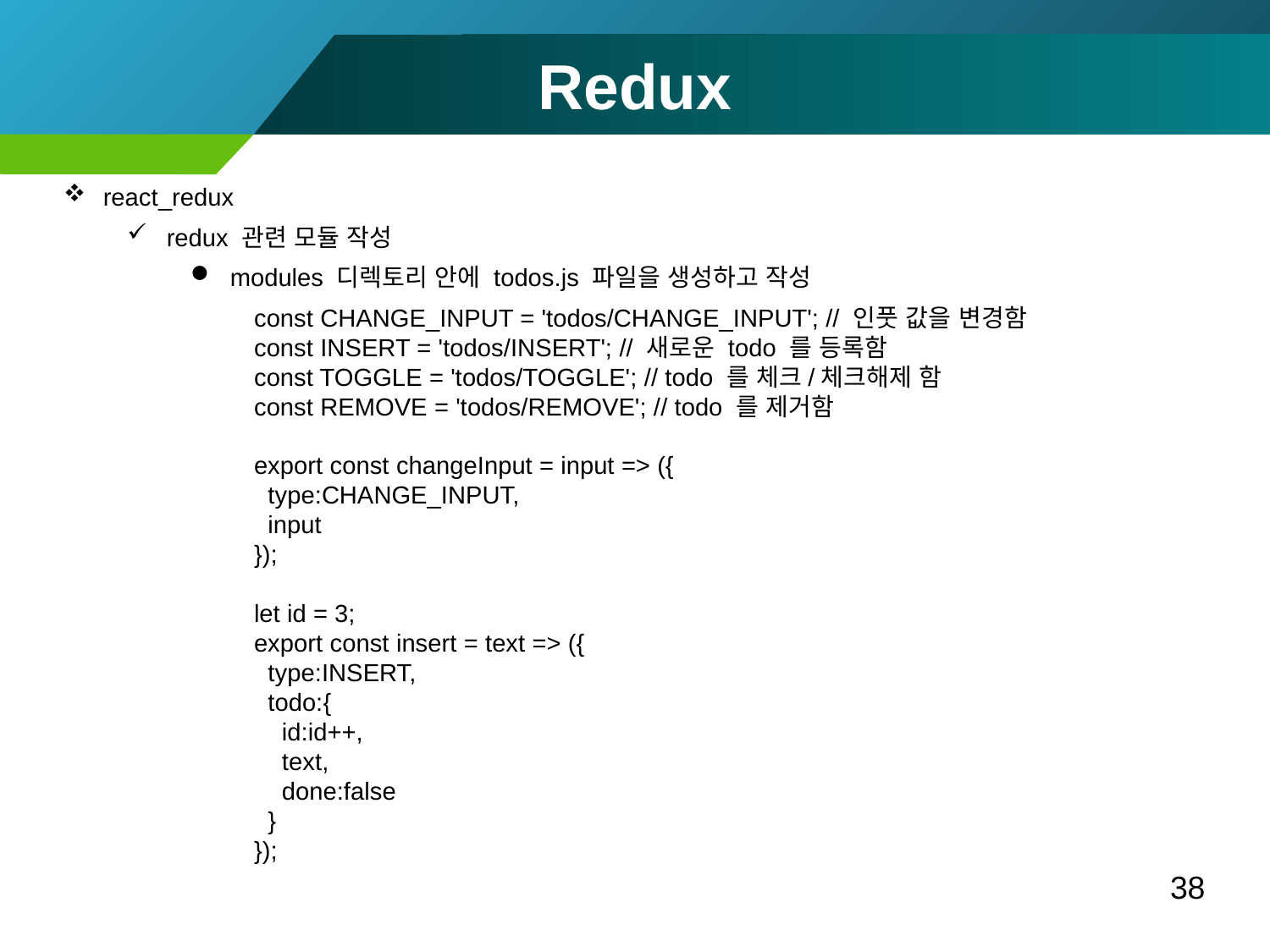

Redux
react_redux
redux 관련 모듈 작성
modules 디렉토리 안에 todos.js 파일을 생성하고 작성
const CHANGE_INPUT = 'todos/CHANGE_INPUT'; // 인풋 값을 변경함
const INSERT = 'todos/INSERT'; // 새로운 todo 를 등록함
const TOGGLE = 'todos/TOGGLE'; // todo 를 체크/체크해제 함
const REMOVE = 'todos/REMOVE'; // todo 를 제거함

export const changeInput = input => ({
  type:CHANGE_INPUT,
  input
});

let id = 3;
export const insert = text => ({
  type:INSERT,
  todo:{
    id:id++,
    text,
    done:false
  }
});
38